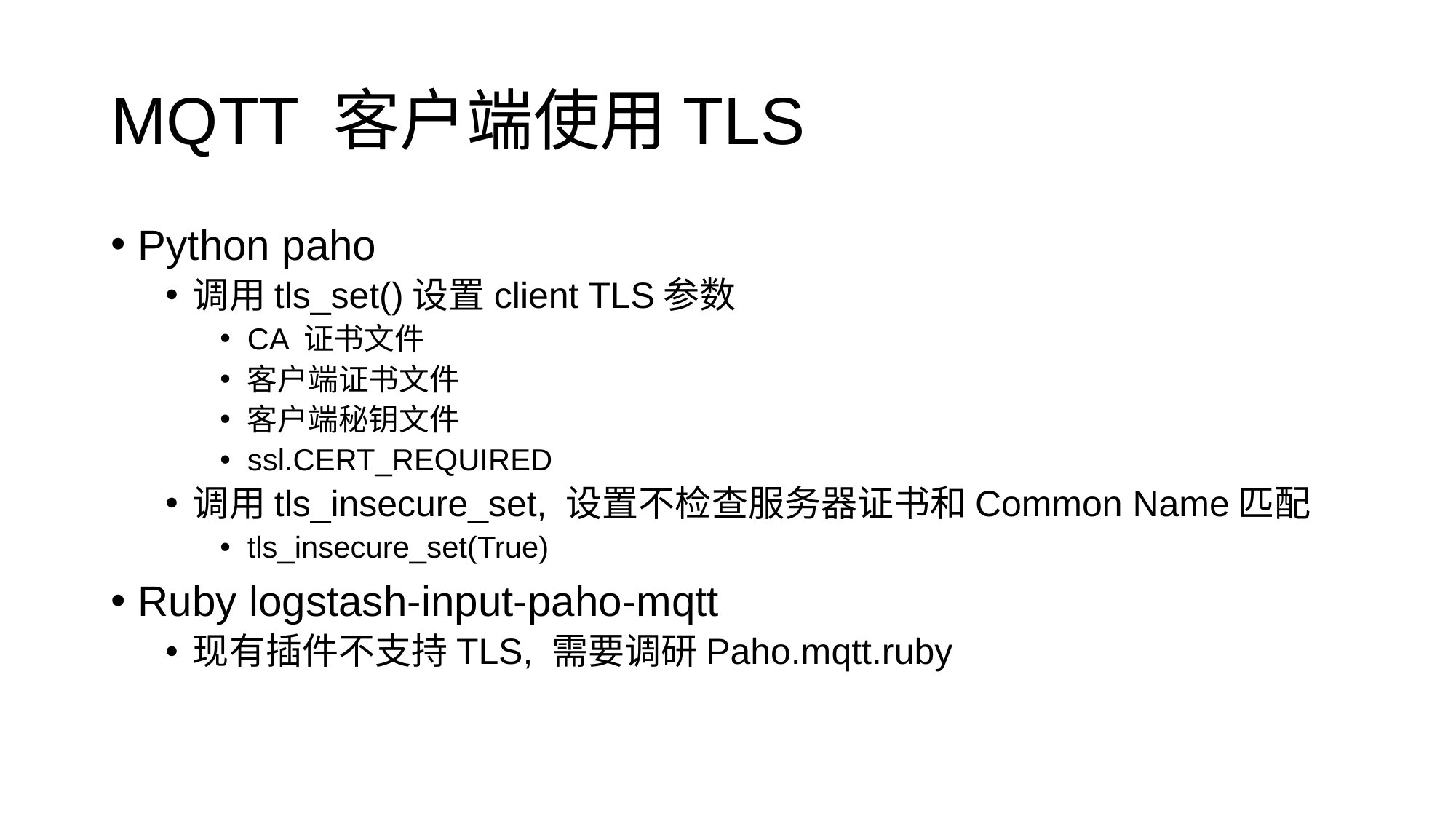

# MQTT 客户端使用TLS
Python paho
调用tls_set()设置client TLS参数
CA 证书文件
客户端证书文件
客户端秘钥文件
ssl.CERT_REQUIRED
调用tls_insecure_set, 设置不检查服务器证书和Common Name匹配
tls_insecure_set(True)
Ruby logstash-input-paho-mqtt
现有插件不支持TLS, 需要调研Paho.mqtt.ruby